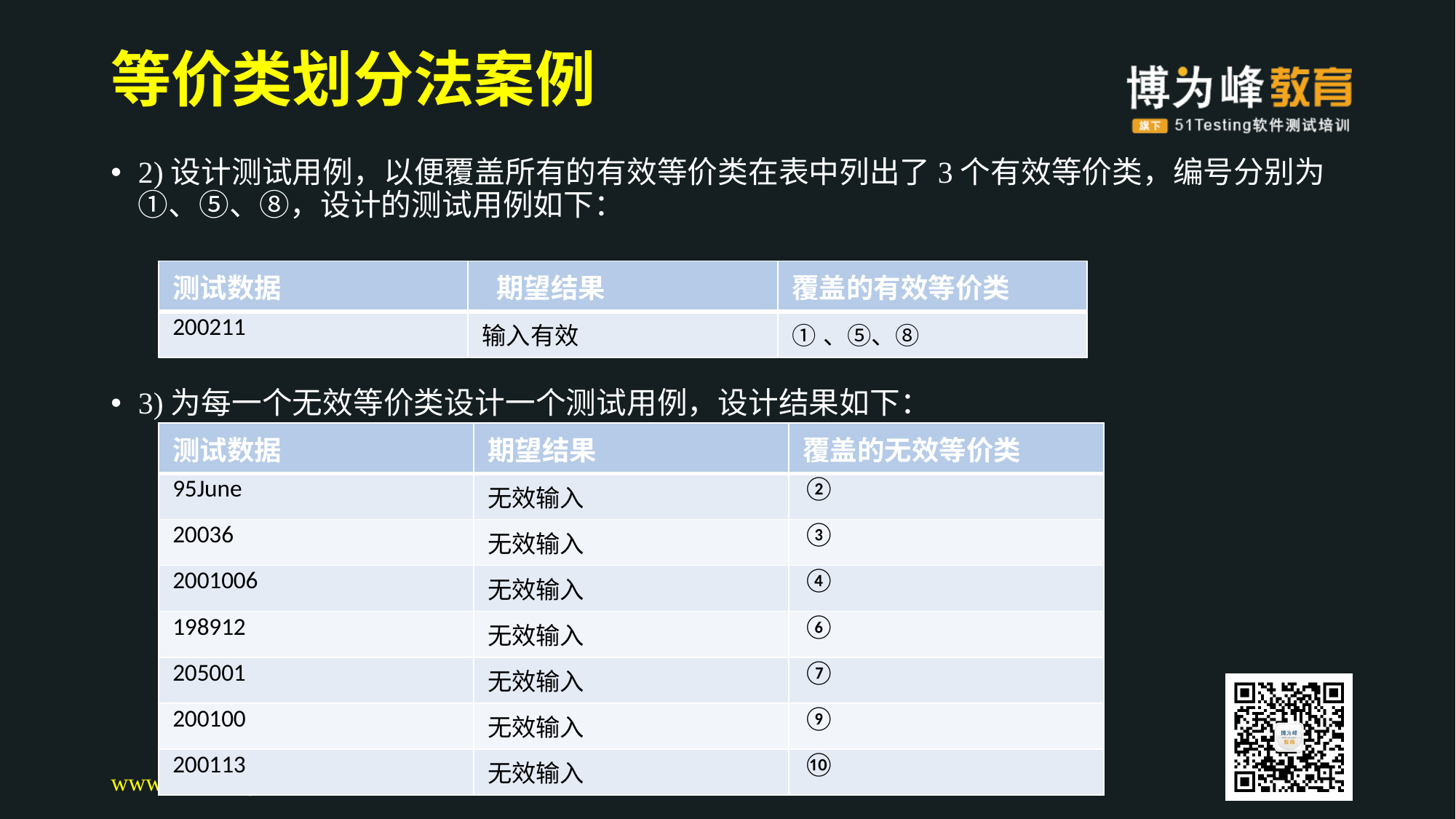

# 等价类划分法案例
2)设计测试用例，以便覆盖所有的有效等价类在表中列出了3个有效等价类，编号分别为①、⑤、⑧，设计的测试用例如下：

3)为每一个无效等价类设计一个测试用例，设计结果如下：

| 测试数据 | 期望结果 | 覆盖的有效等价类 |
| --- | --- | --- |
| 200211 | 输入有效 | ①、⑤、⑧ |
| 测试数据 | 期望结果 | 覆盖的无效等价类 |
| --- | --- | --- |
| 95June | 无效输入 | ② |
| 20036 | 无效输入 | ③ |
| 2001006 | 无效输入 | ④ |
| 198912 | 无效输入 | ⑥ |
| 205001 | 无效输入 | ⑦ |
| 200100 | 无效输入 | ⑨ |
| 200113 | 无效输入 | ⑩ |
www.51testing.net